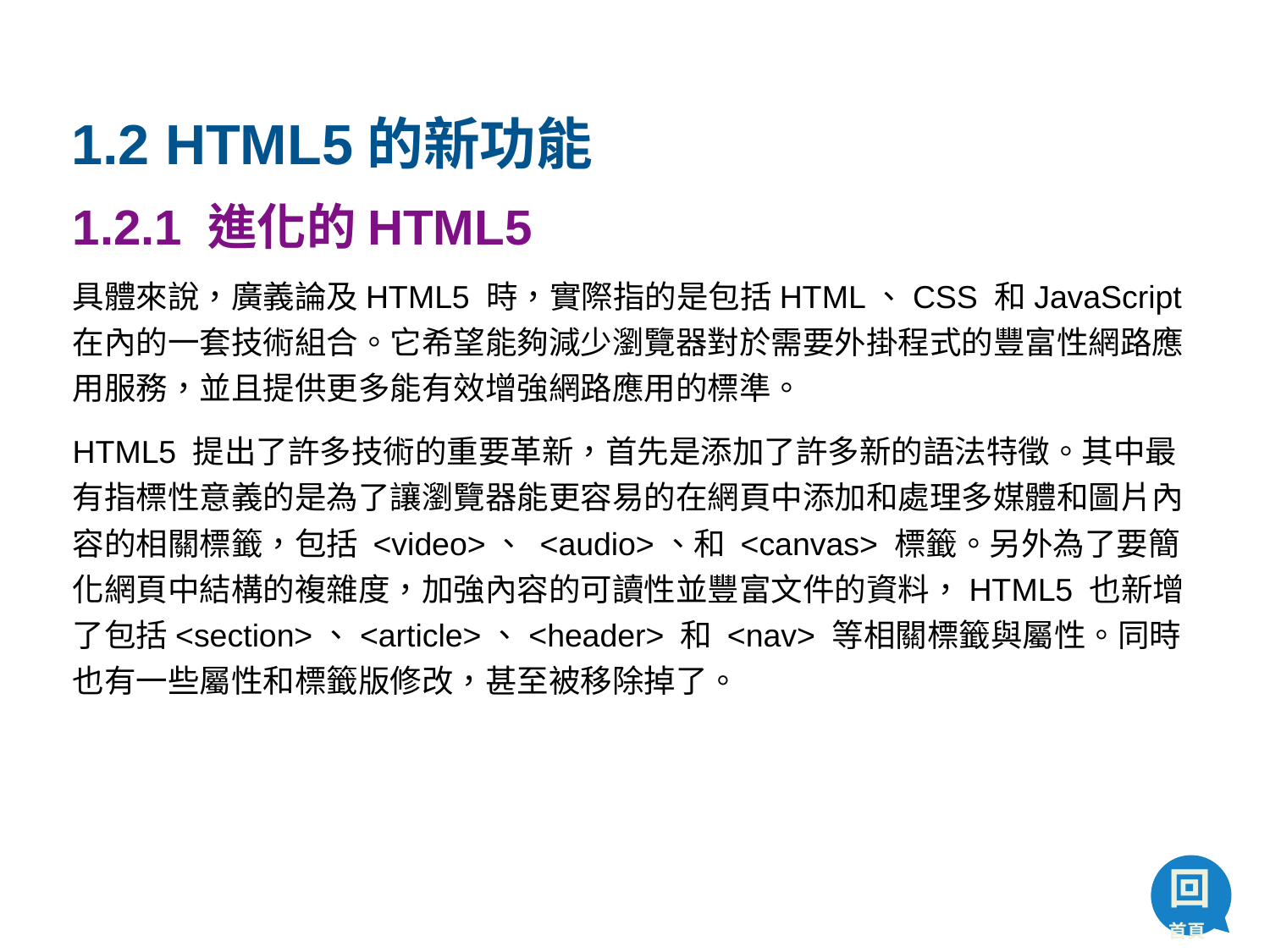

# 1.2 HTML5的新功能
1.2.1 進化的HTML5
具體來說，廣義論及HTML5 時，實際指的是包括HTML、CSS 和JavaScript 在內的一套技術組合。它希望能夠減少瀏覽器對於需要外掛程式的豐富性網路應用服務，並且提供更多能有效增強網路應用的標準。
HTML5 提出了許多技術的重要革新，首先是添加了許多新的語法特徵。其中最有指標性意義的是為了讓瀏覽器能更容易的在網頁中添加和處理多媒體和圖片內容的相關標籤，包括 <video>、 <audio>、和 <canvas> 標籤。另外為了要簡化網頁中結構的複雜度，加強內容的可讀性並豐富文件的資料，HTML5 也新增了包括<section>、<article>、<header> 和 <nav> 等相關標籤與屬性。同時也有一些屬性和標籤版修改，甚至被移除掉了。